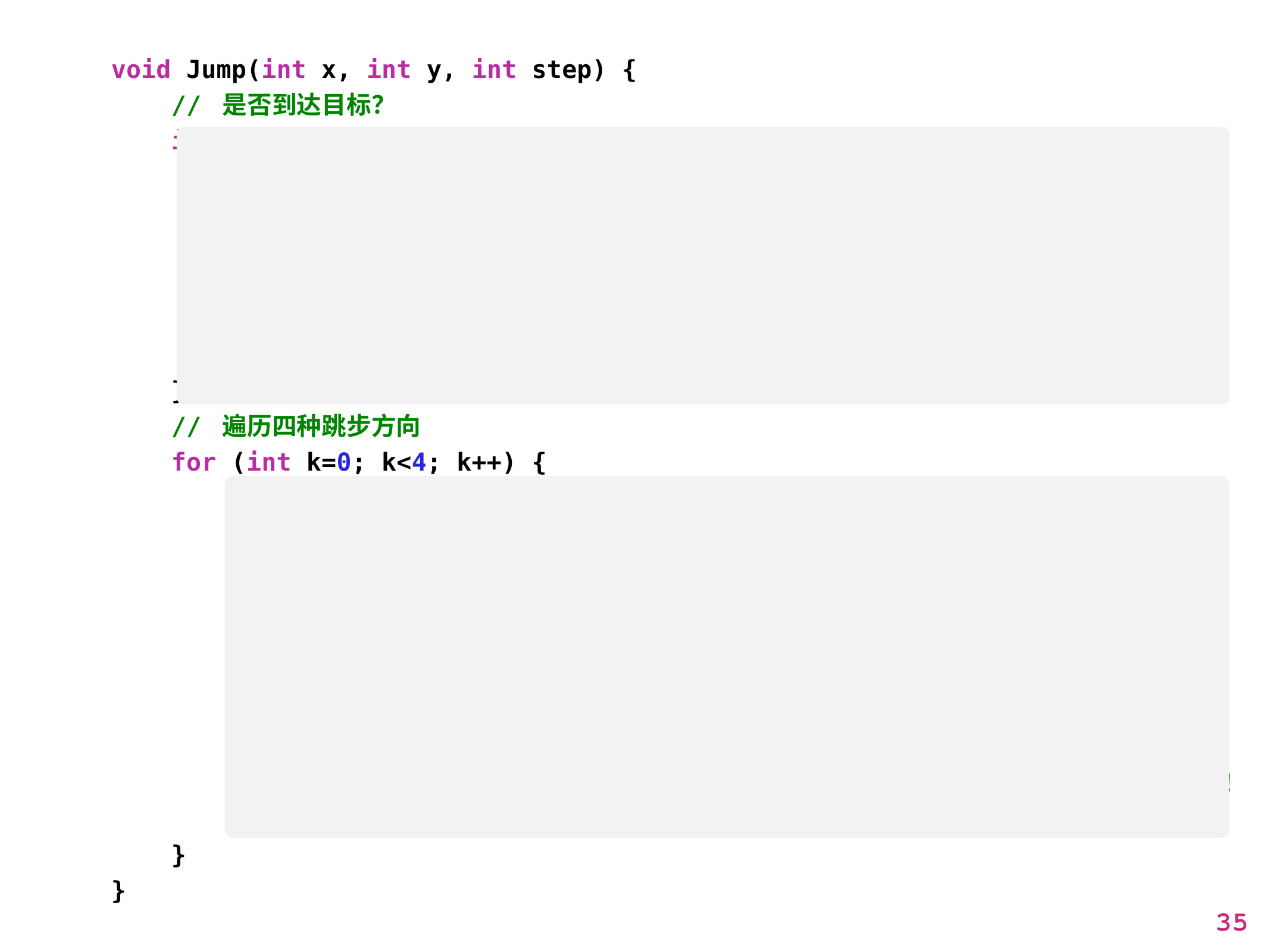

void Jump(int x, int y, int step) {
    // 是否到达目标？
    if ((x == 8) && (y == 4)) {num++;    // 方案数加1
        cout << num << ": ";
        for (int i=0; i<step; i++) // 从起点开始输出各步的坐标
            cout << "(" << path[i][0] << ", " << path[i][1] << ") ";
        cout << endl;

        return;
    }
    // 遍历四种跳步方向
    for (int k=0; k<4; k++) {
        int x1 = x + dx[k], y1 = y + dy[k];

        // 若(x1, y1)不可行，则放弃当前测试，转至下一个跳步方案
        if ((x1 < 0) || (x1 > 8) || (y1 < 0) || (y1 > 4)) continue;

        path[step][0] = x1;
        path[step][1] = y1;

        /// 从(x1, y1)出发到目标点，有多少种跳法？--- 问题性质相同，规模缩小：递归！
        Jump(x1, y1, step+1);
    }
}

35